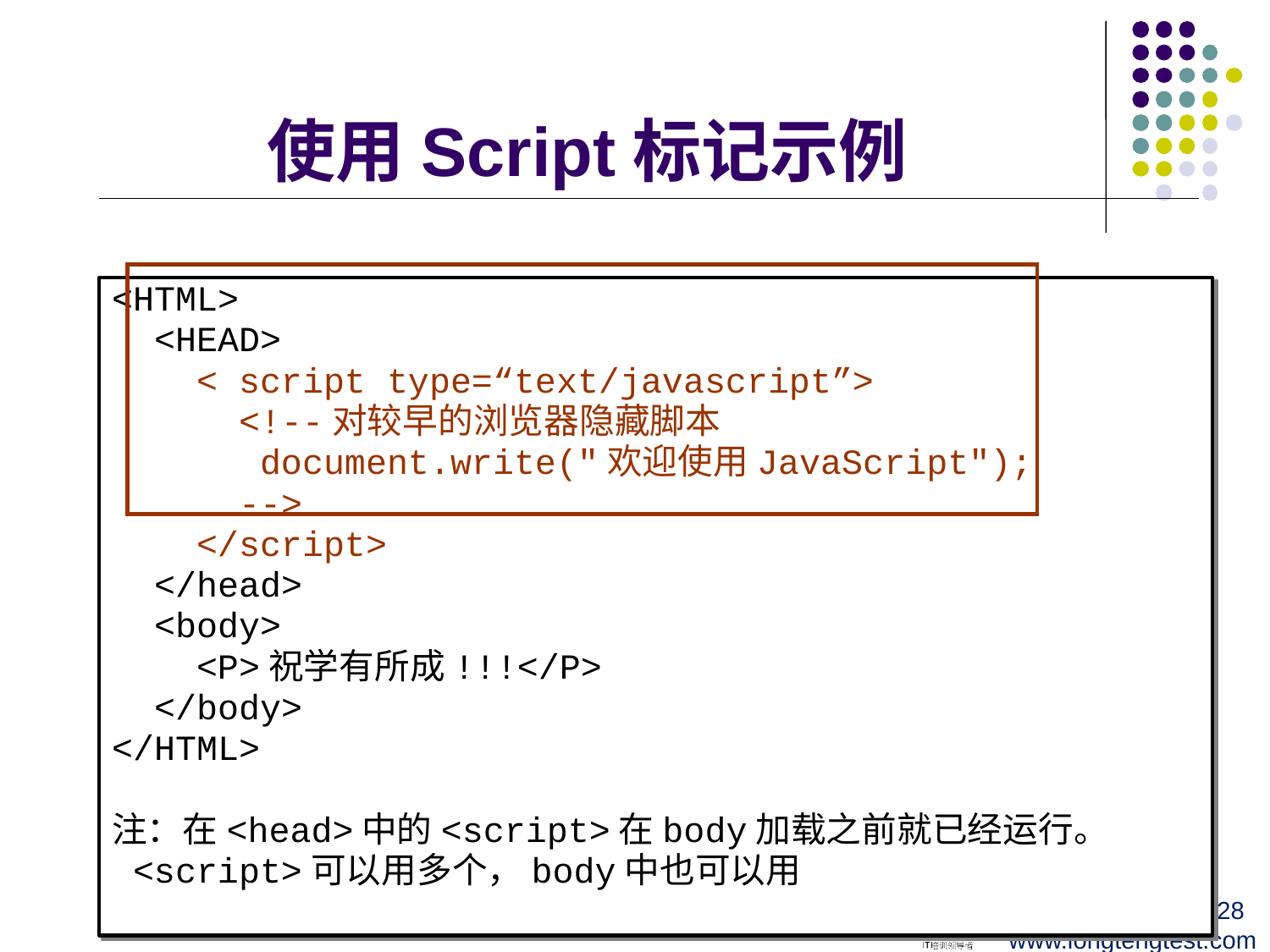

# 使用Script标记示例

<HTML>
  <HEAD>
    < script type=“text/javascript”>
      <!--对较早的浏览器隐藏脚本
       document.write("欢迎使用JavaScript");
      -->
    </script>
  </head>
  <body>
    <P>祝学有所成!!!</P>
  </body>
</HTML>

注：在<head>中的<script>在body加载之前就已经运行。
 <script>可以用多个，body中也可以用